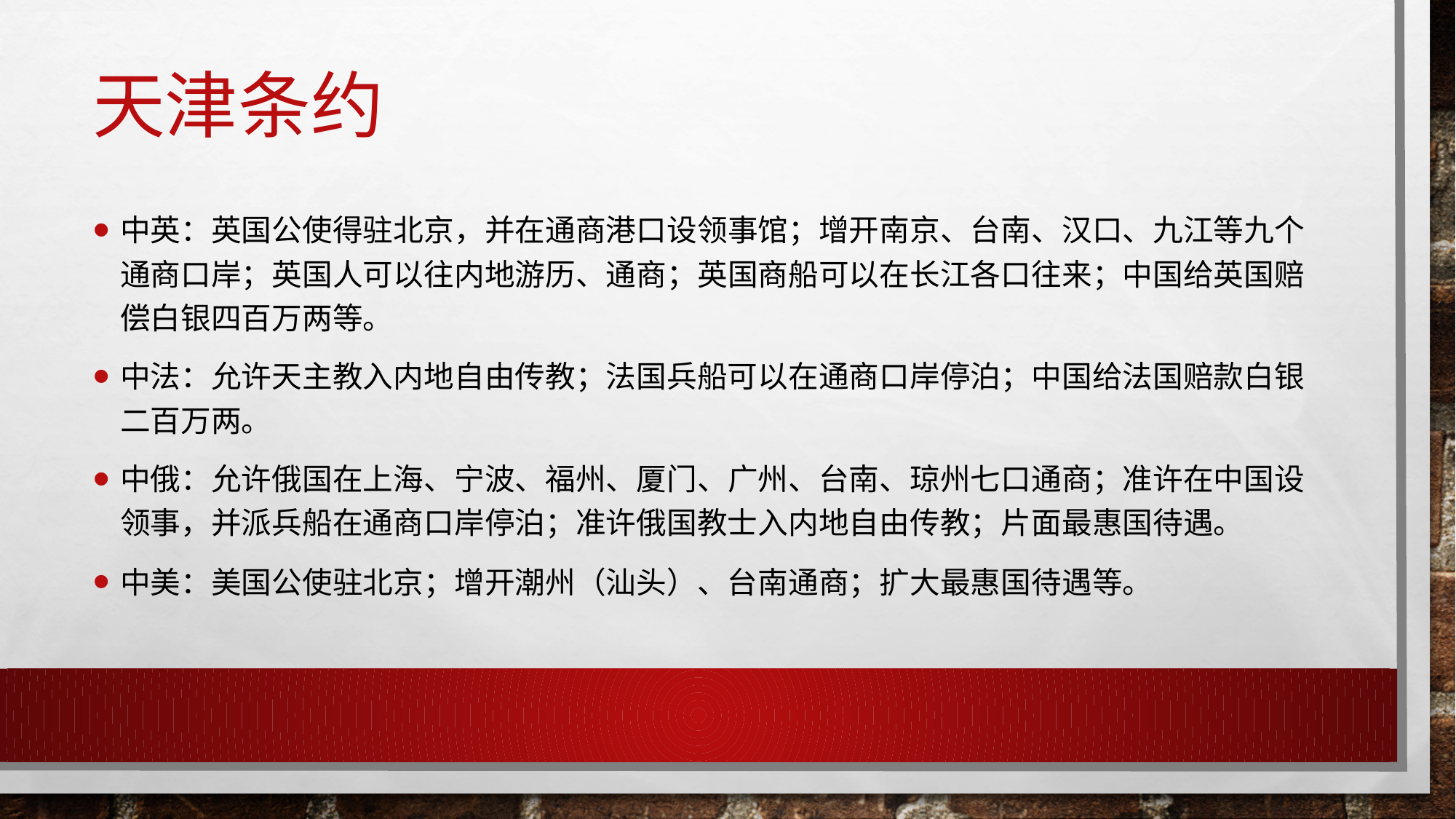

# 天津条约
中英：英国公使得驻北京，并在通商港口设领事馆；增开南京、台南、汉口、九江等九个通商口岸；英国人可以往内地游历、通商；英国商船可以在长江各口往来；中国给英国赔偿白银四百万两等。
中法：允许天主教入内地自由传教；法国兵船可以在通商口岸停泊；中国给法国赔款白银二百万两。
中俄：允许俄国在上海、宁波、福州、厦门、广州、台南、琼州七口通商；准许在中国设领事，并派兵船在通商口岸停泊；准许俄国教士入内地自由传教；片面最惠国待遇。
中美：美国公使驻北京；增开潮州（汕头）、台南通商；扩大最惠国待遇等。